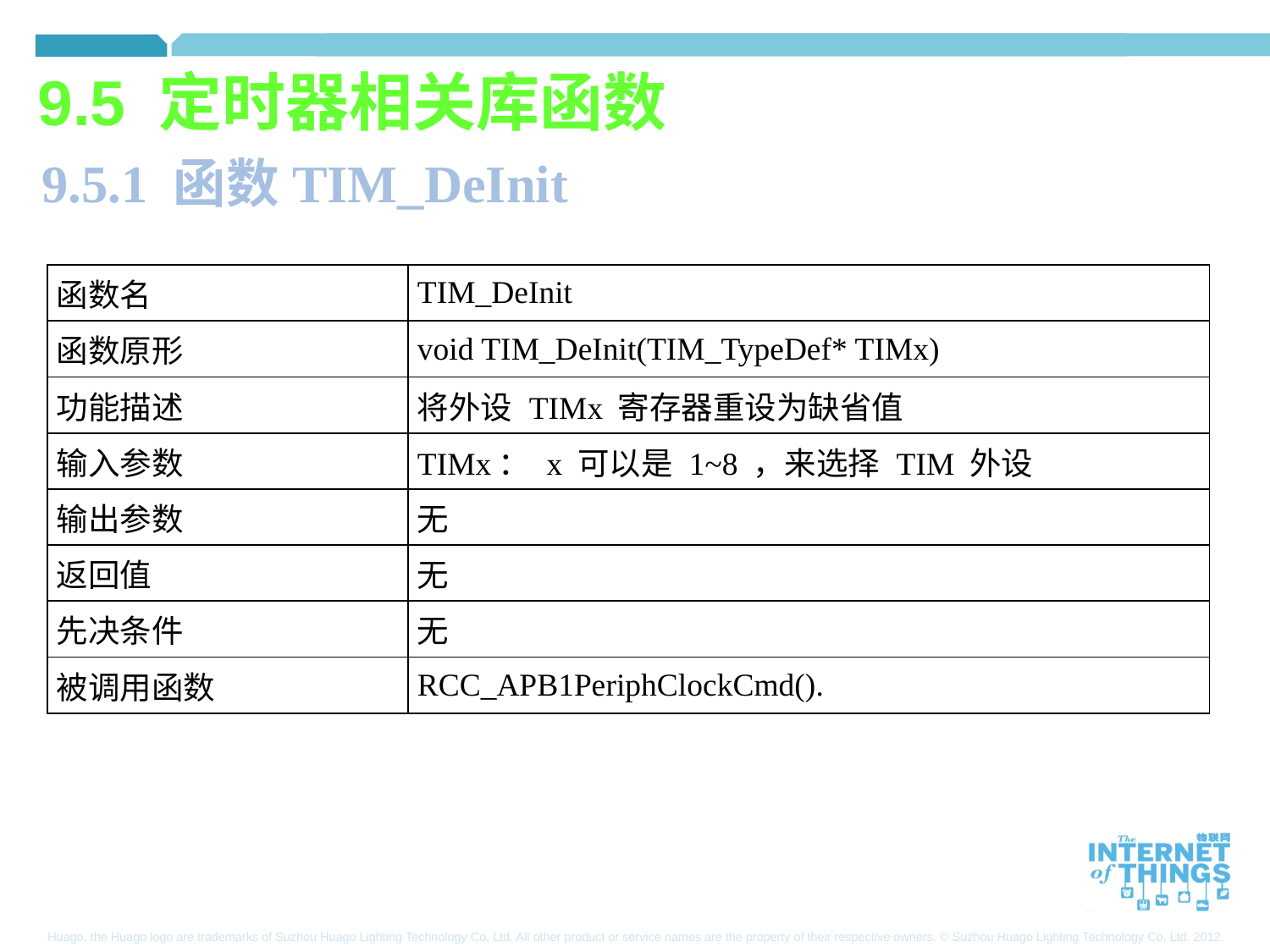

9.5 定时器相关库函数
9.5.1 函数TIM_DeInit
| 函数名 | TIM\_DeInit |
| --- | --- |
| 函数原形 | void TIM\_DeInit(TIM\_TypeDef\* TIMx) |
| 功能描述 | 将外设 TIMx 寄存器重设为缺省值 |
| 输入参数 | TIMx： x 可以是 1~8 ，来选择 TIM 外设 |
| 输出参数 | 无 |
| 返回值 | 无 |
| 先决条件 | 无 |
| 被调用函数 | RCC\_APB1PeriphClockCmd(). |